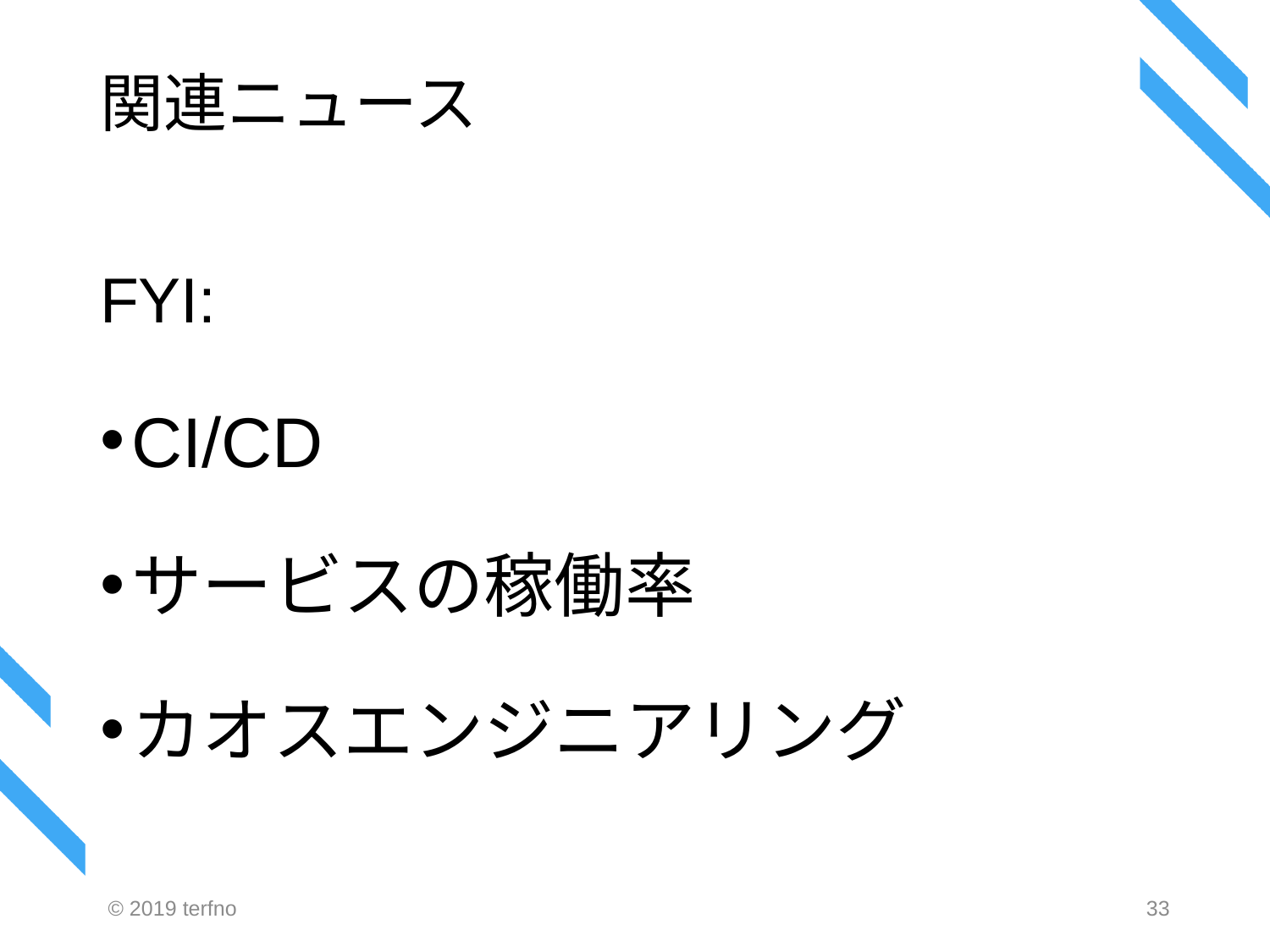

# 関連ニュース
FYI:
CI/CD
サービスの稼働率
カオスエンジニアリング
© 2019 terfno
33